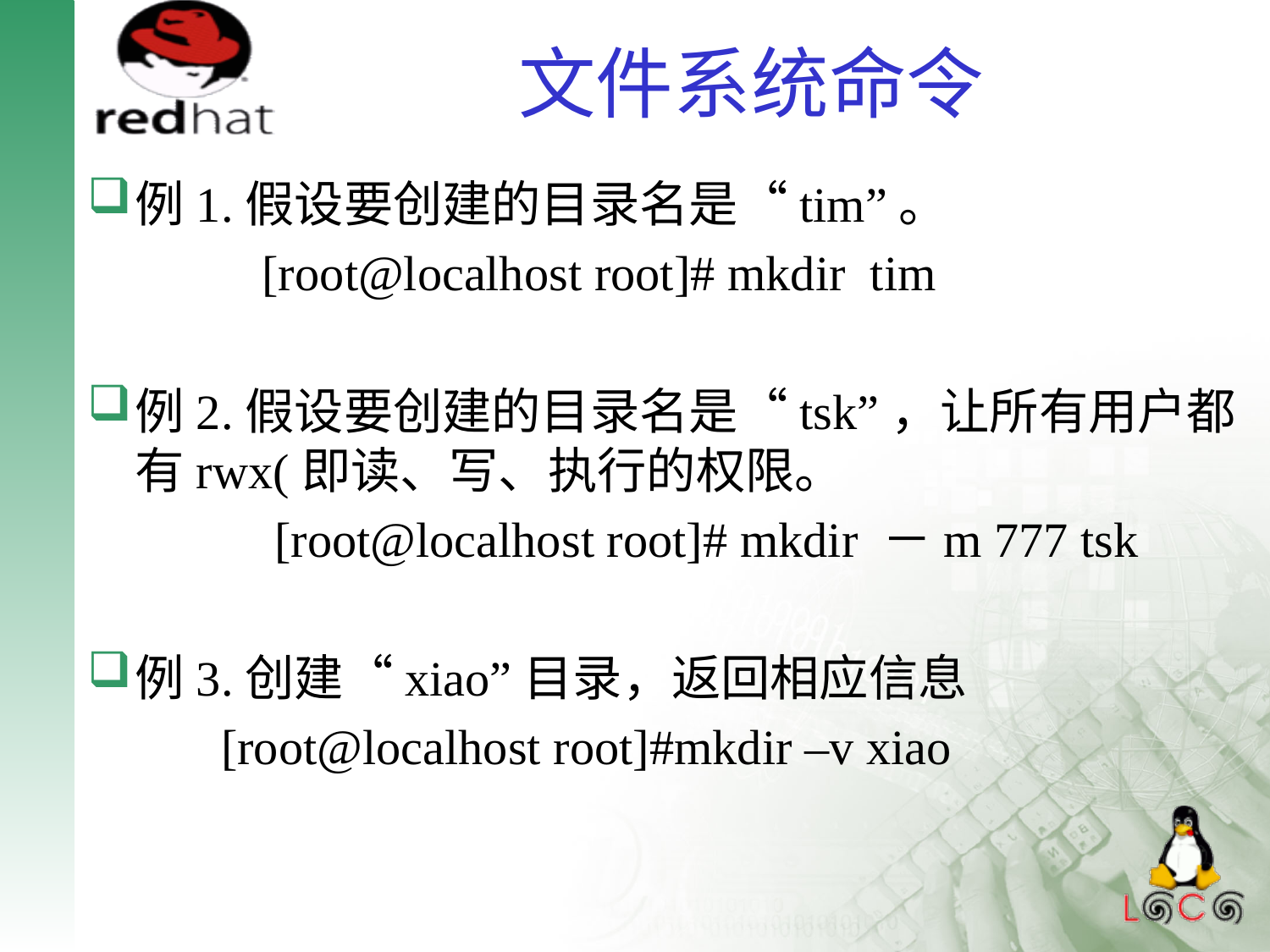

# 文件系统命令
例1.假设要创建的目录名是“tim”。
		[root@localhost root]# mkdir  tim

例2.假设要创建的目录名是“tsk”，让所有用户都有rwx(即读、写、执行的权限。
		 [root@localhost root]# mkdir －m 777 tsk

例3.创建“xiao”目录，返回相应信息
	       [root@localhost root]#mkdir –v xiao